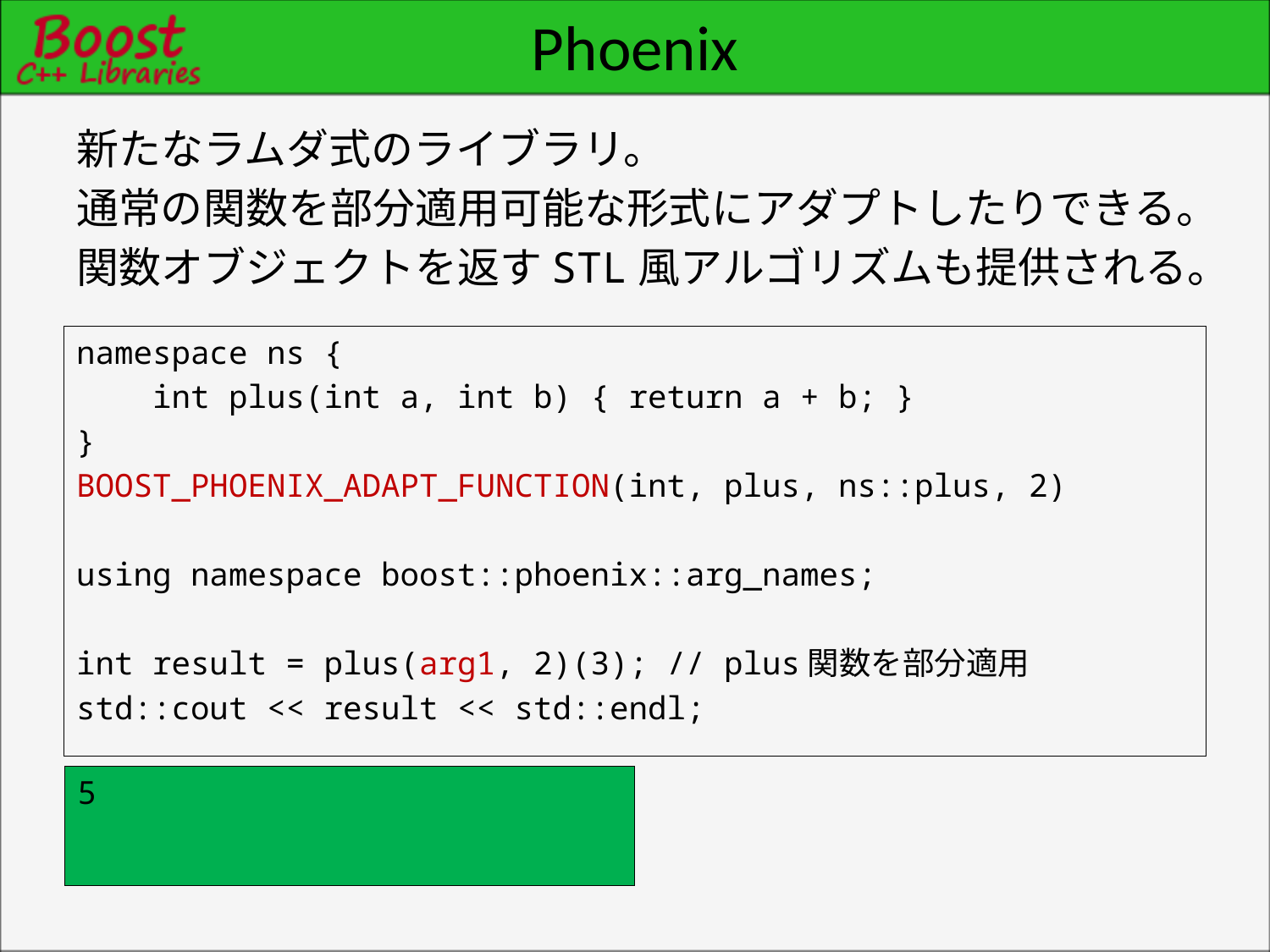

# Phoenix
新たなラムダ式のライブラリ。
通常の関数を部分適用可能な形式にアダプトしたりできる。
関数オブジェクトを返すSTL風アルゴリズムも提供される。
namespace ns {
    int plus(int a, int b) { return a + b; }
}
BOOST_PHOENIX_ADAPT_FUNCTION(int, plus, ns::plus, 2)

using namespace boost::phoenix::arg_names;

int result = plus(arg1, 2)(3); // plus関数を部分適用
std::cout << result << std::endl;
5